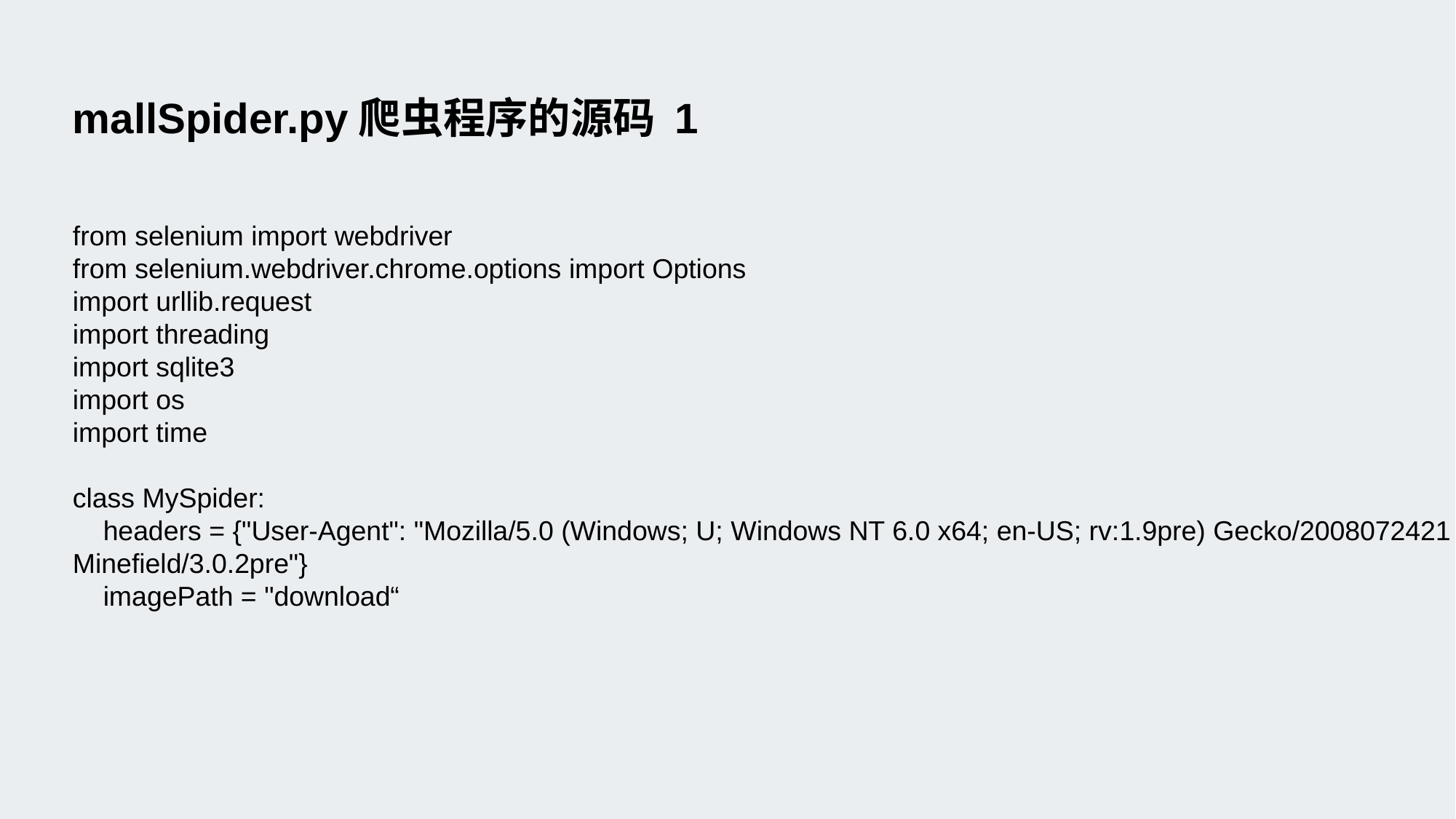

# mallSpider.py爬虫程序的源码 1
from selenium import webdriver
from selenium.webdriver.chrome.options import Options
import urllib.request
import threading
import sqlite3
import os
import time

class MySpider:
    headers = {"User-Agent": "Mozilla/5.0 (Windows; U; Windows NT 6.0 x64; en-US; rv:1.9pre) Gecko/2008072421 Minefield/3.0.2pre"}
    imagePath = "download“